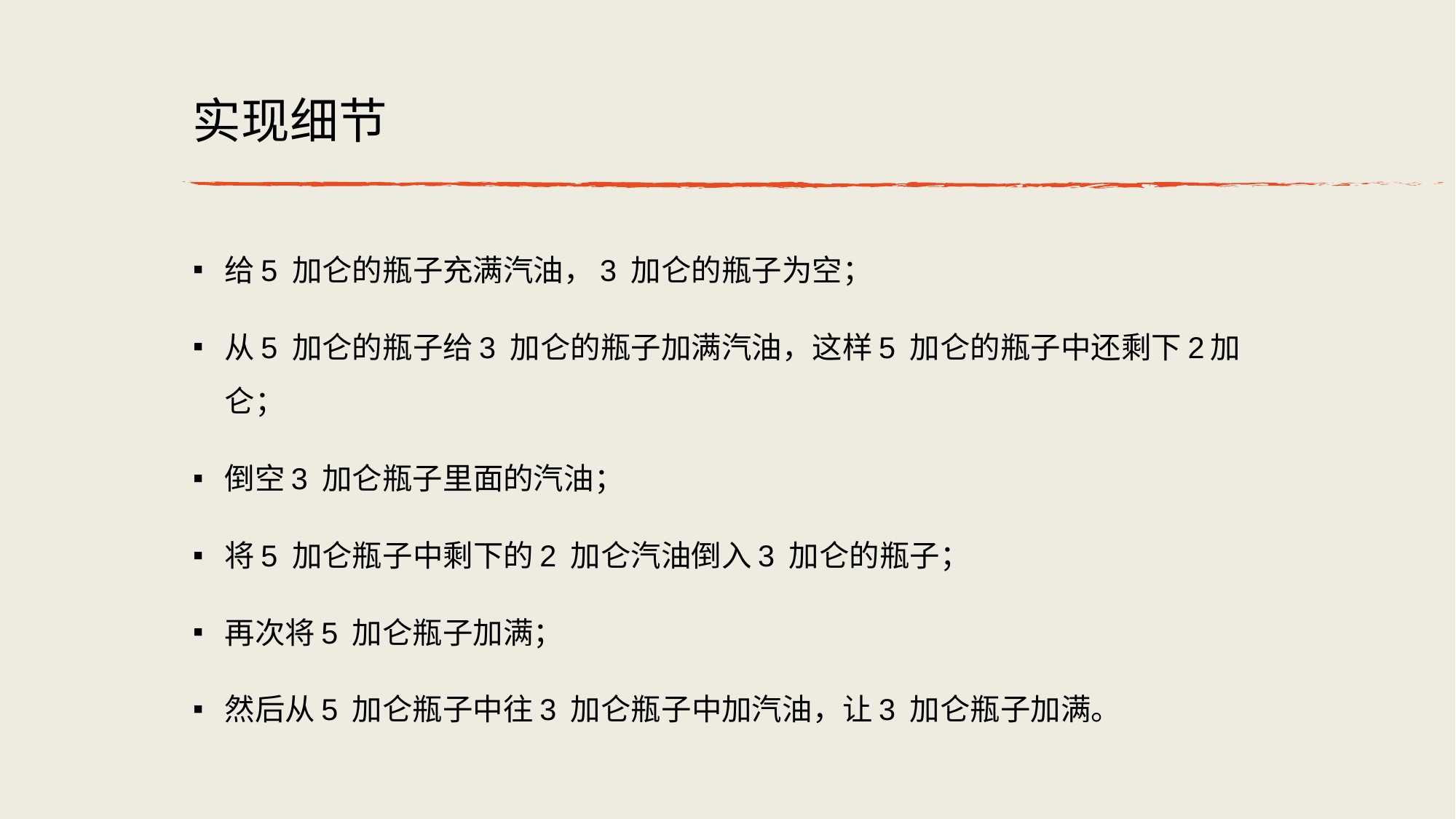

# 实现细节
给5 加仑的瓶⼦充满汽油，3 加仑的瓶⼦为空；
从5 加仑的瓶⼦给3 加仑的瓶⼦加满汽油，这样5 加仑的瓶⼦中还剩下2加仑；
倒空3 加仑瓶⼦⾥⾯的汽油；
将5 加仑瓶⼦中剩下的2 加仑汽油倒⼊3 加仑的瓶⼦；
再次将5 加仑瓶⼦加满；
然后从5 加仑瓶⼦中往3 加仑瓶⼦中加汽油，让3 加仑瓶⼦加满。